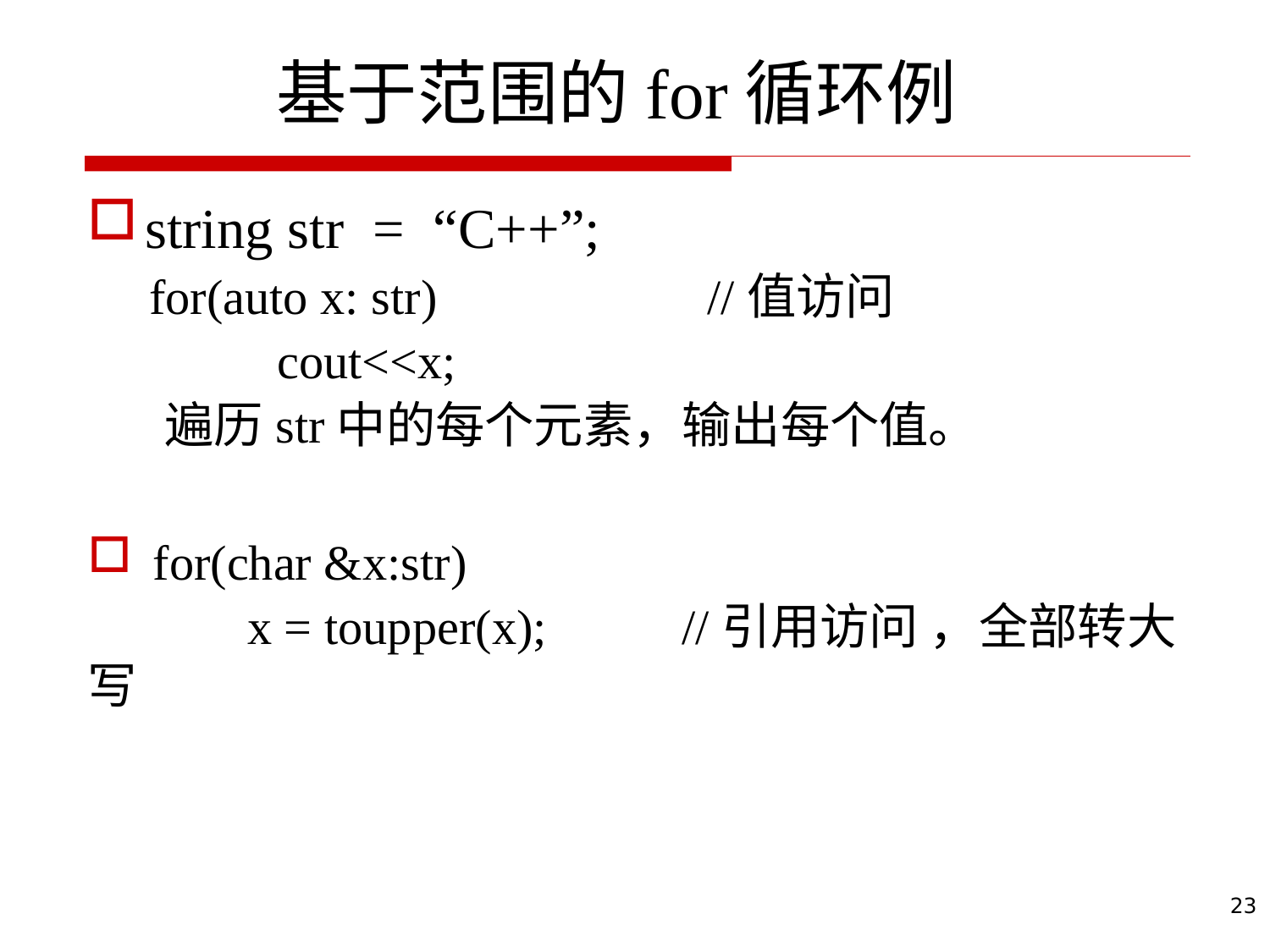

# 基于范围的for循环例
string str  =  “C++”;
     for(auto x: str)                      //值访问
           cout<<x;
 遍历str中的每个元素，输出每个值。

for(char &x:str)
             x = toupper(x);           //引用访问 ，全部转大写
23